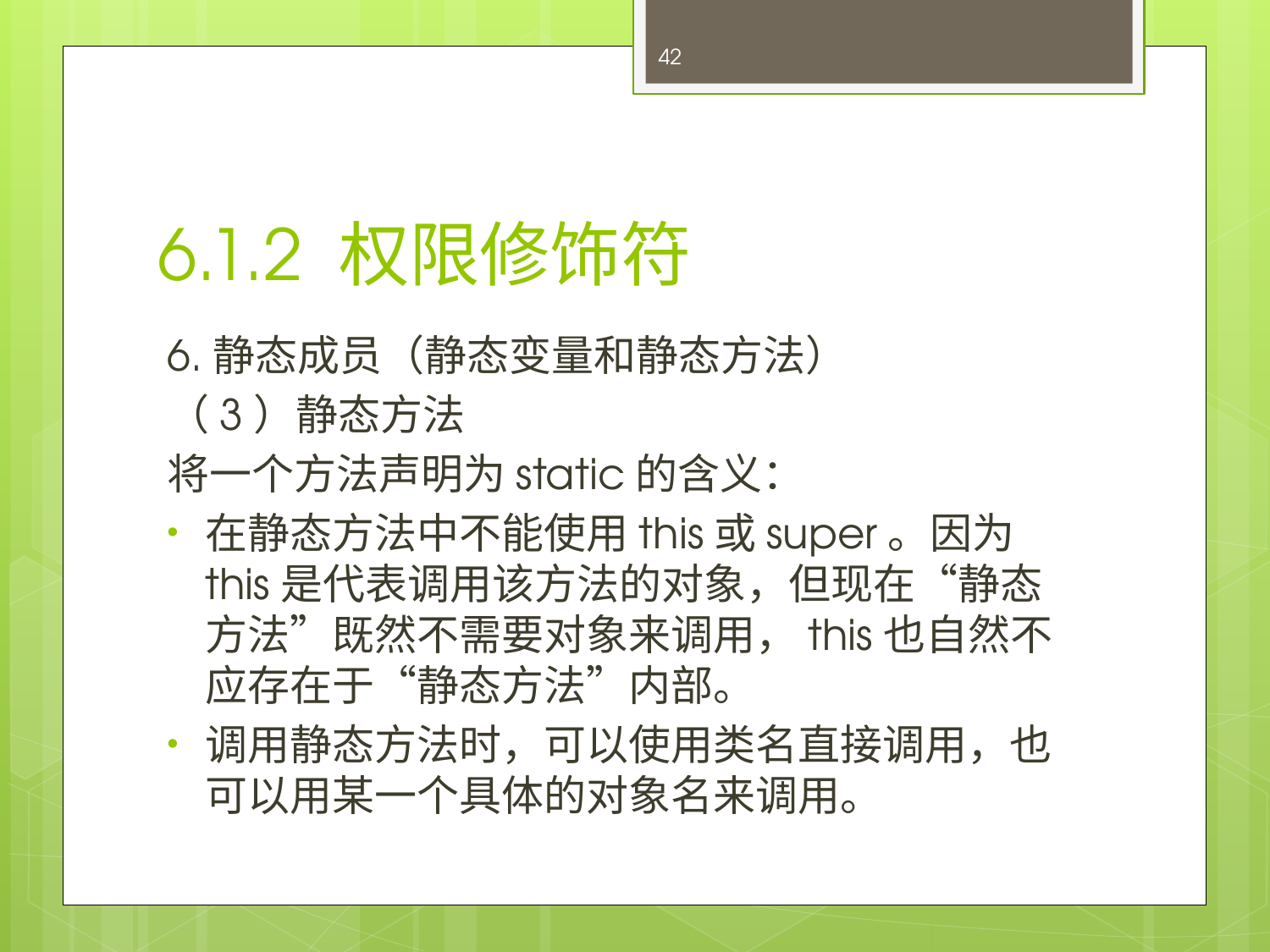

42
# 6.1.2 权限修饰符
6.静态成员（静态变量和静态方法）
（3）静态方法
将一个方法声明为static的含义：
在静态方法中不能使用this或super。因为this是代表调用该方法的对象，但现在“静态方法”既然不需要对象来调用，this也自然不应存在于“静态方法”内部。
调用静态方法时，可以使用类名直接调用，也可以用某一个具体的对象名来调用。